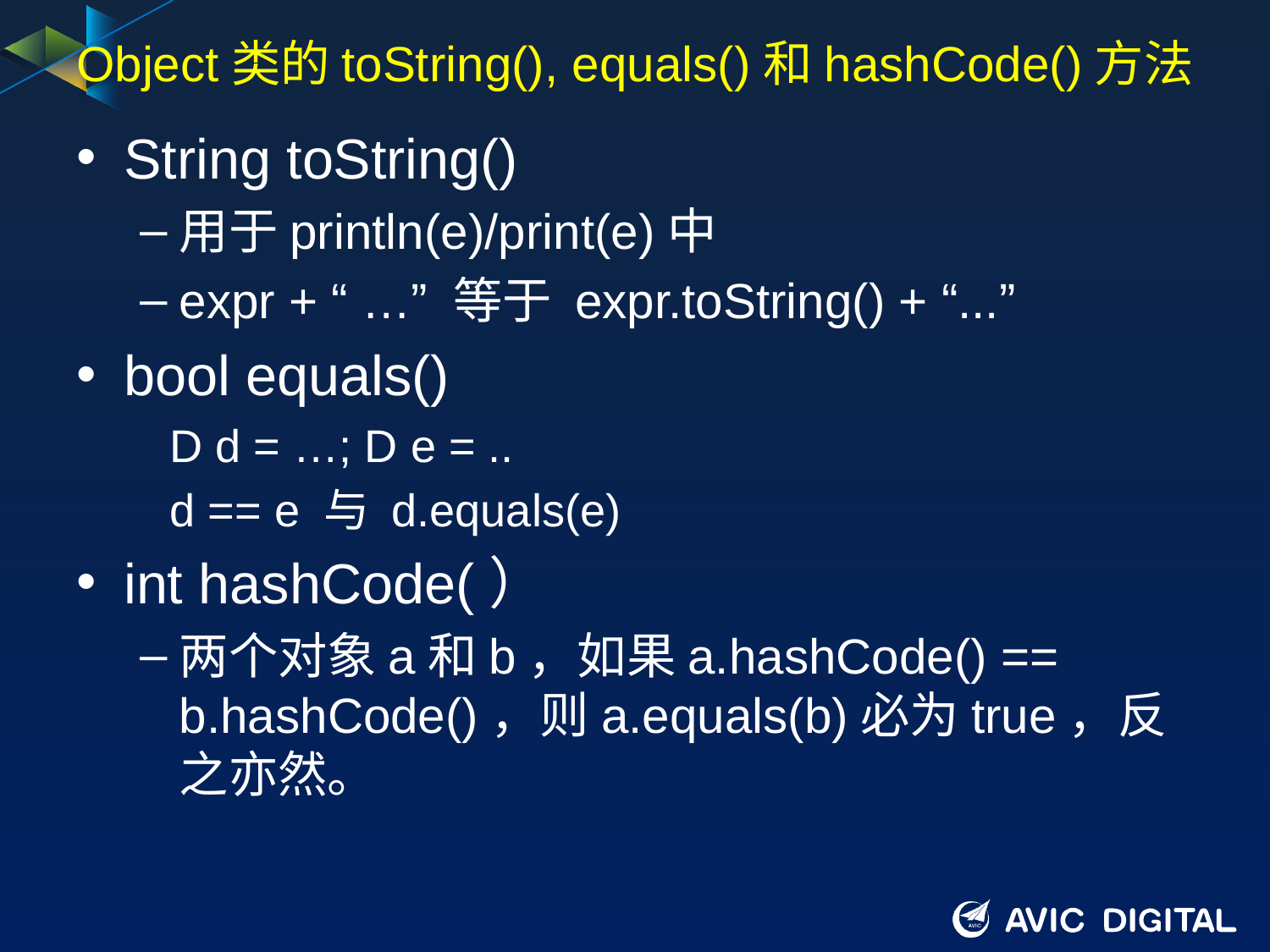

# Object类的toString(), equals()和hashCode()方法
String toString()
用于println(e)/print(e)中
expr + “ …” 等于 expr.toString() + “...”
bool equals()
   D d = …; D e = ..
   d == e 与 d.equals(e)
int hashCode(）
两个对象a和b，如果a.hashCode() == b.hashCode()，则a.equals(b)必为true，反之亦然。